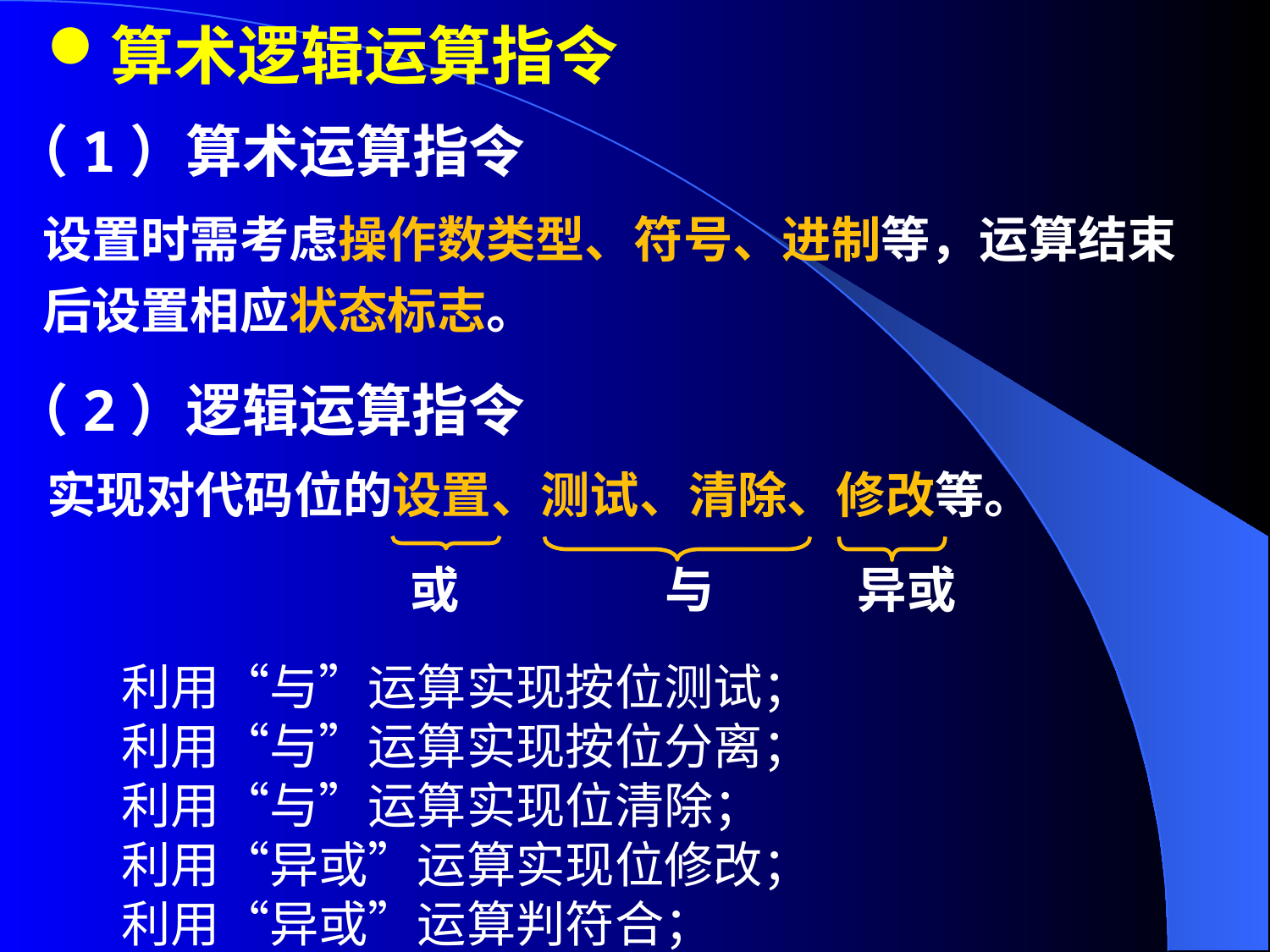

算术逻辑运算指令
（1）算术运算指令
设置时需考虑操作数类型、符号、进制等，运算结束后设置相应状态标志。
（2）逻辑运算指令

实现对代码位的设置、测试、清除、修改等。

或
与
异或
利用“与”运算实现按位测试；
利用“与”运算实现按位分离；
利用“与”运算实现位清除；
利用“异或”运算实现位修改；
利用“异或”运算判符合；